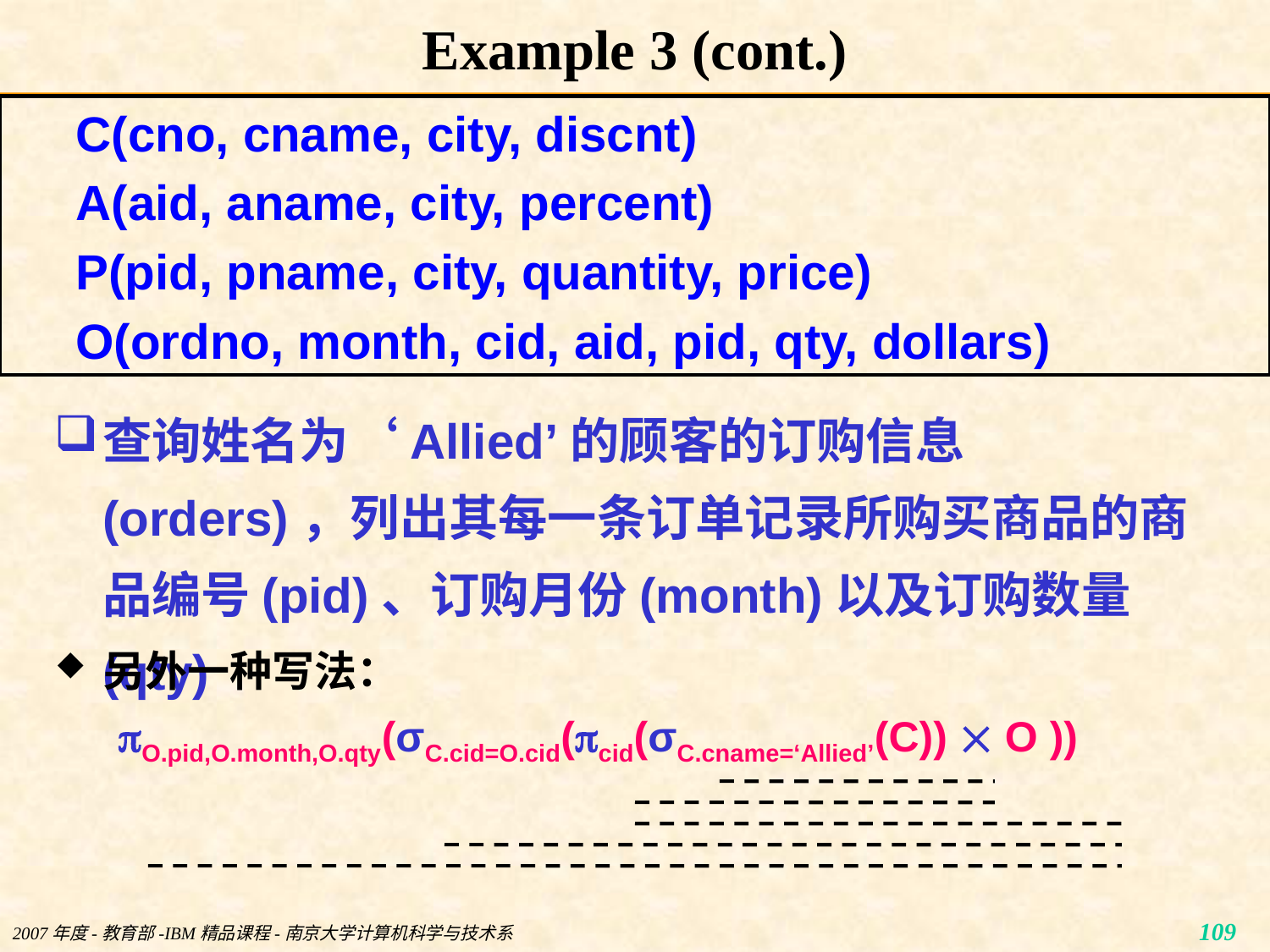

# Example 3 (cont.)
C(cno, cname, city, discnt)
A(aid, aname, city, percent)
P(pid, pname, city, quantity, price)
O(ordno, month, cid, aid, pid, qty, dollars)
查询姓名为‘Allied’的顾客的订购信息(orders)，列出其每一条订单记录所购买商品的商品编号(pid)、订购月份(month)以及订购数量(qty)
另外一种写法：
πO.pid,O.month,O.qty(σC.cid=O.cid(πcid(σC.cname=‘Allied’(C)) × O ))

109
2007年度-教育部-IBM精品课程-南京大学计算机科学与技术系